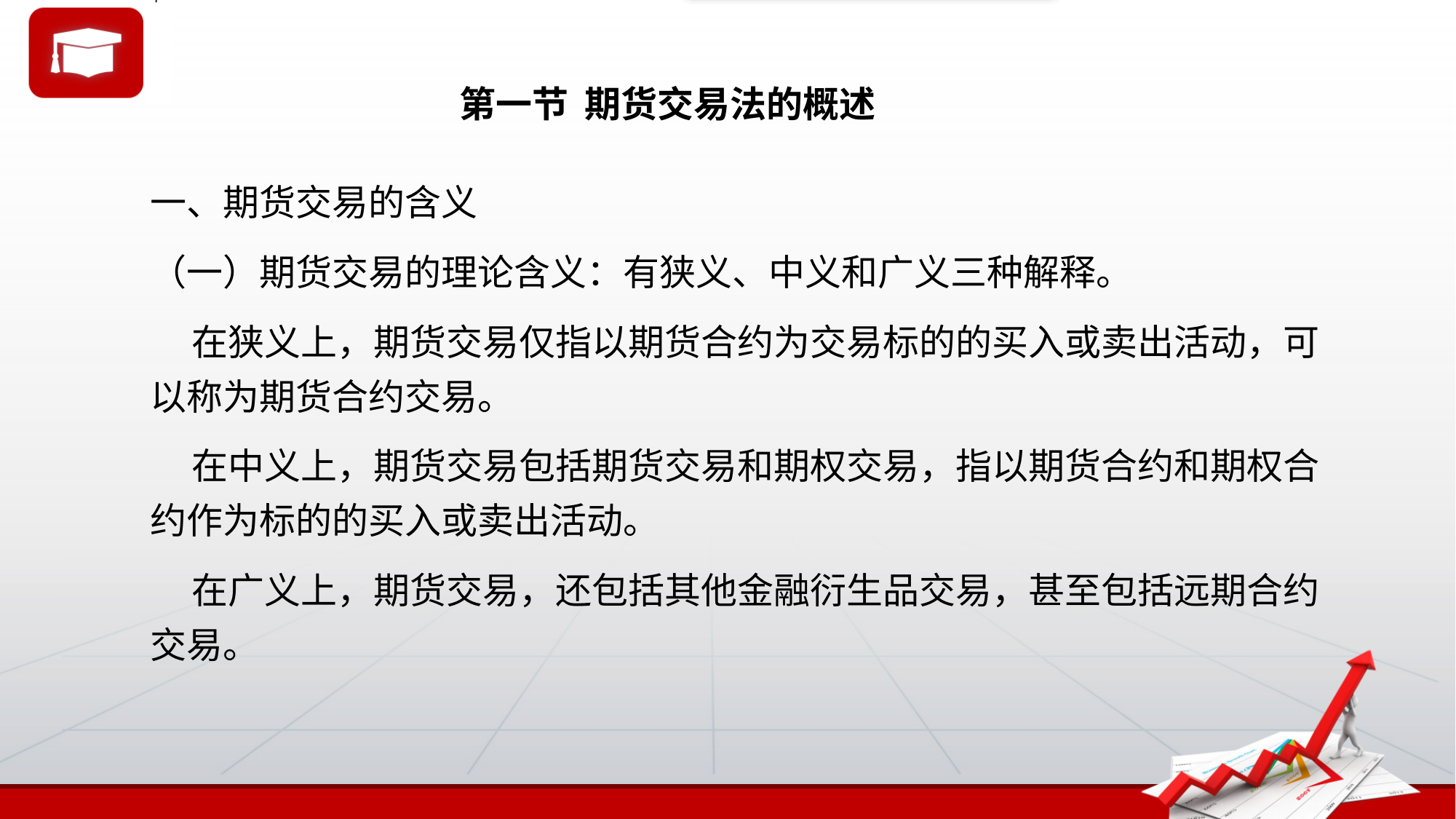

第一节  期货交易法的概述
一、期货交易的含义
（一）期货交易的理论含义：有狭义、中义和广义三种解释。
    在狭义上，期货交易仅指以期货合约为交易标的的买入或卖出活动，可以称为期货合约交易。
    在中义上，期货交易包括期货交易和期权交易，指以期货合约和期权合约作为标的的买入或卖出活动。
    在广义上，期货交易，还包括其他金融衍生品交易，甚至包括远期合约交易。